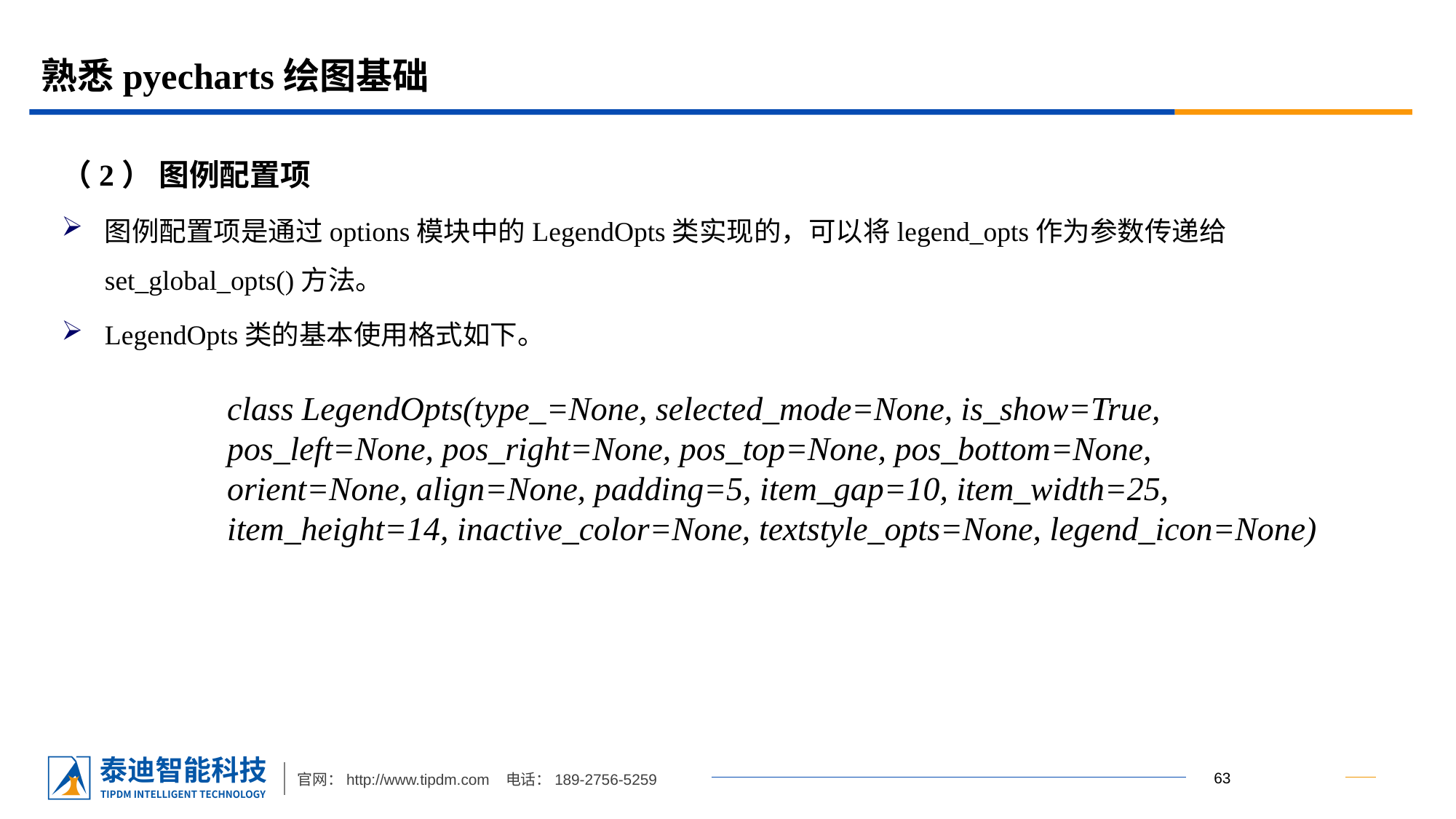

# 熟悉pyecharts绘图基础
（2） 图例配置项
图例配置项是通过options模块中的LegendOpts类实现的，可以将legend_opts作为参数传递给set_global_opts()方法。
LegendOpts类的基本使用格式如下。
class LegendOpts(type_=None, selected_mode=None, is_show=True, pos_left=None, pos_right=None, pos_top=None, pos_bottom=None, orient=None, align=None, padding=5, item_gap=10, item_width=25, item_height=14, inactive_color=None, textstyle_opts=None, legend_icon=None)